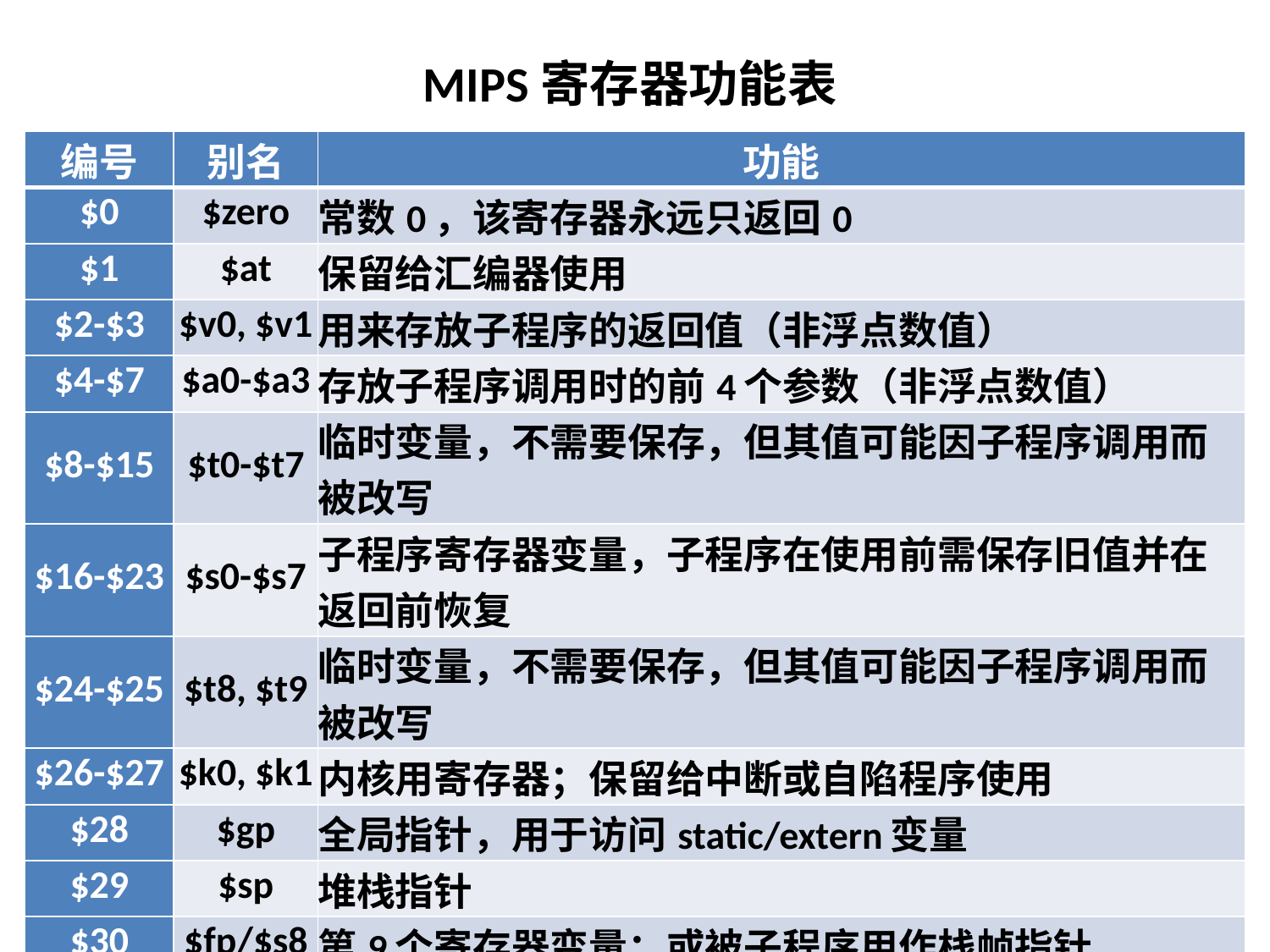

MIPS寄存器功能表
| 编号 | 别名 | 功能 |
| --- | --- | --- |
| $0 | $zero | 常数0，该寄存器永远只返回0 |
| $1 | $at | 保留给汇编器使用 |
| $2-$3 | $v0, $v1 | 用来存放子程序的返回值（非浮点数值） |
| $4-$7 | $a0-$a3 | 存放子程序调用时的前4个参数（非浮点数值） |
| $8-$15 | $t0-$t7 | 临时变量，不需要保存，但其值可能因子程序调用而被改写 |
| $16-$23 | $s0-$s7 | 子程序寄存器变量，子程序在使用前需保存旧值并在返回前恢复 |
| $24-$25 | $t8, $t9 | 临时变量，不需要保存，但其值可能因子程序调用而被改写 |
| $26-$27 | $k0, $k1 | 内核用寄存器；保留给中断或自陷程序使用 |
| $28 | $gp | 全局指针，用于访问static/extern变量 |
| $29 | $sp | 堆栈指针 |
| $30 | $fp/$s8 | 第9个寄存器变量；或被子程序用作栈帧指针 |
| $31 | $ra | 存放子程序的返回地址，子程序通常以指令jr ra结束 |
2019/7/11
计算机科学与技术学院  体系结构教研室
10